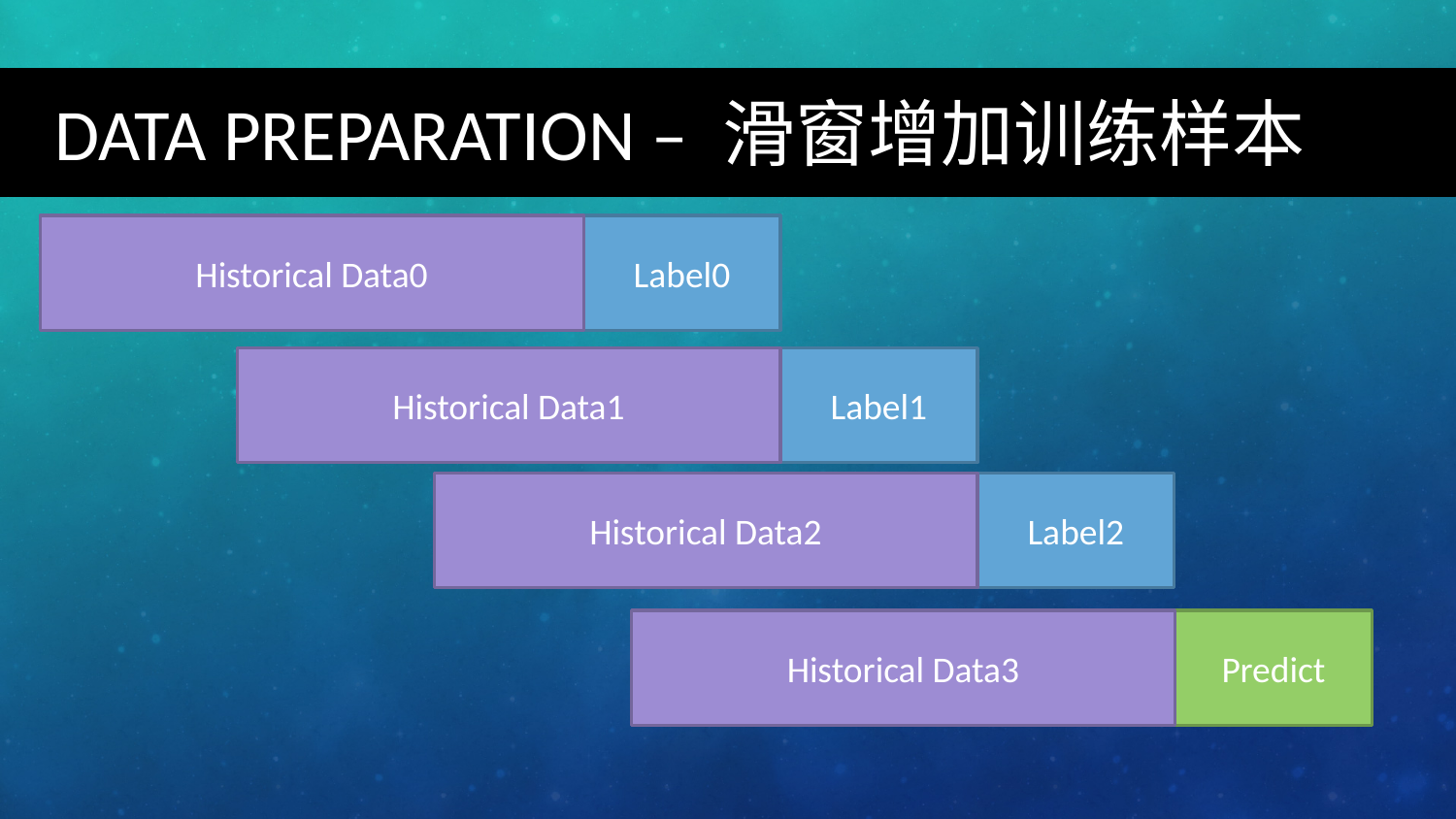

Data Preparation – 滑窗增加训练样本
Historical Data0
Label0
Historical Data1
Label1
Historical Data2
Label2
Historical Data3
Predict